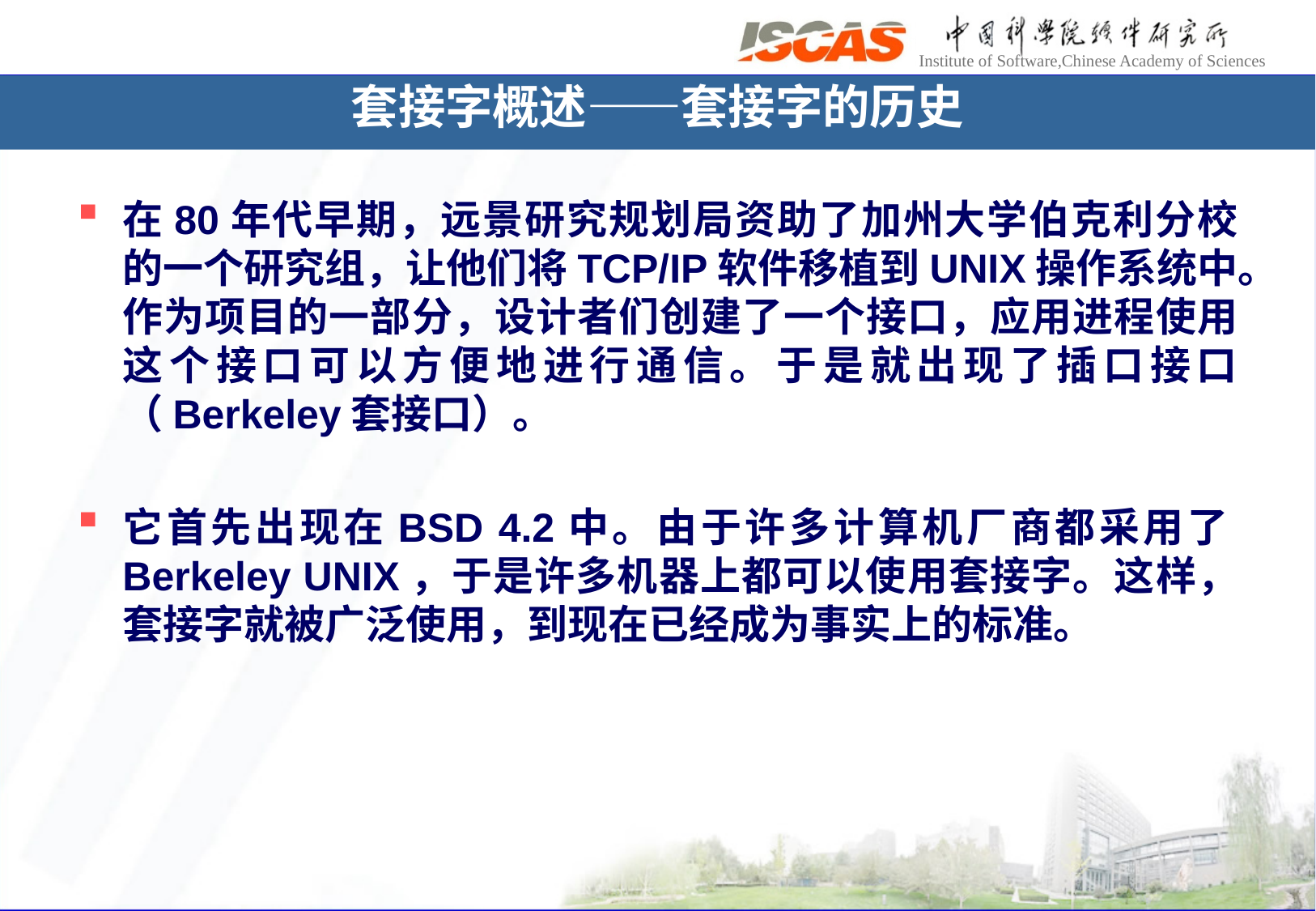

# 套接字概述——套接字的历史
在80年代早期，远景研究规划局资助了加州大学伯克利分校的一个研究组，让他们将TCP/IP软件移植到UNIX操作系统中。作为项目的一部分，设计者们创建了一个接口，应用进程使用这个接口可以方便地进行通信。于是就出现了插口接口（Berkeley套接口）。

它首先出现在BSD 4.2中。由于许多计算机厂商都采用了Berkeley UNIX，于是许多机器上都可以使用套接字。这样，套接字就被广泛使用，到现在已经成为事实上的标准。